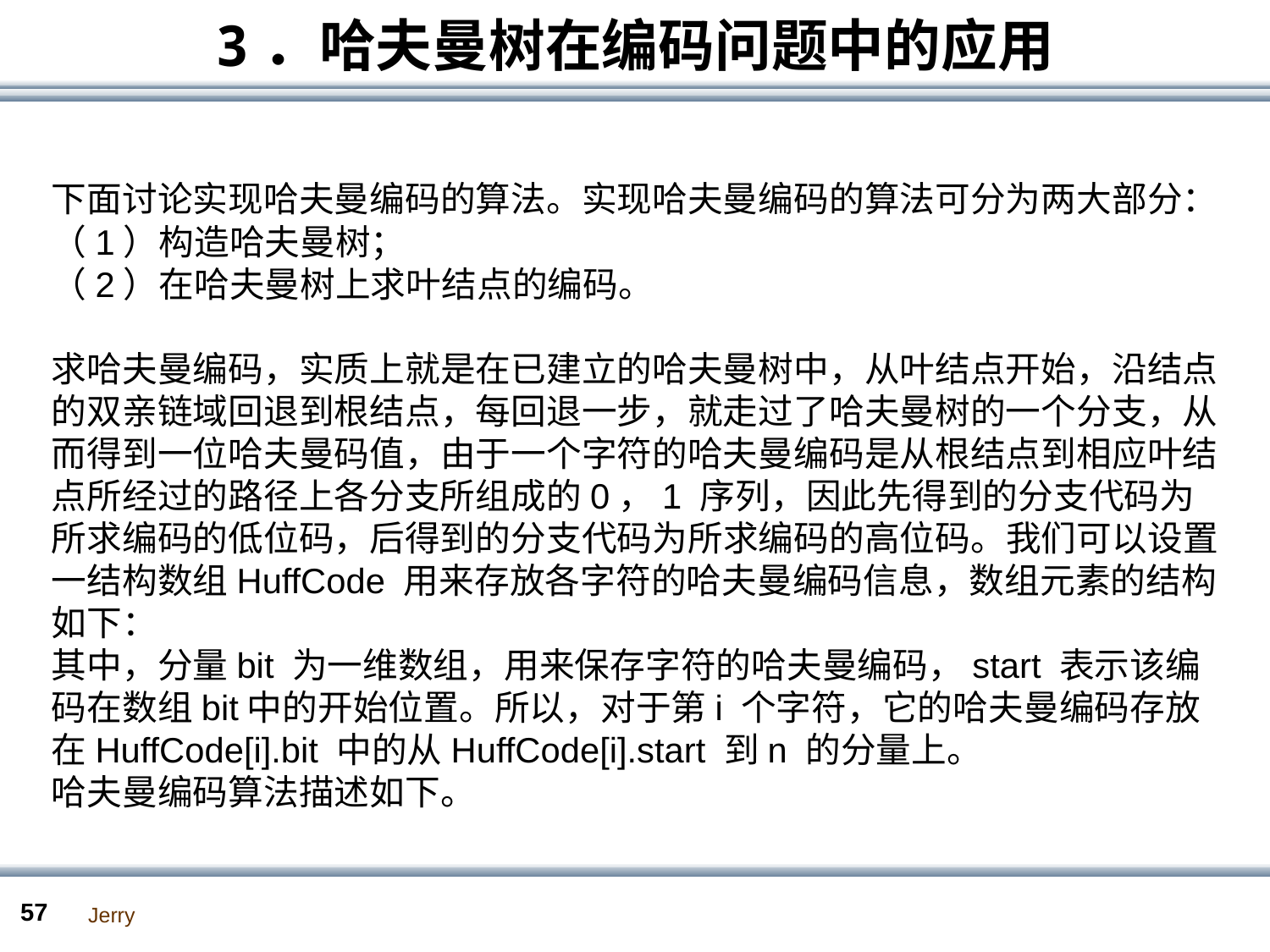

# 3．哈夫曼树在编码问题中的应用
下面讨论实现哈夫曼编码的算法。实现哈夫曼编码的算法可分为两大部分：
（1）构造哈夫曼树；
（2）在哈夫曼树上求叶结点的编码。
求哈夫曼编码，实质上就是在已建立的哈夫曼树中，从叶结点开始，沿结点的双亲链域回退到根结点，每回退一步，就走过了哈夫曼树的一个分支，从而得到一位哈夫曼码值，由于一个字符的哈夫曼编码是从根结点到相应叶结点所经过的路径上各分支所组成的0，1 序列，因此先得到的分支代码为所求编码的低位码，后得到的分支代码为所求编码的高位码。我们可以设置一结构数组HuffCode 用来存放各字符的哈夫曼编码信息，数组元素的结构如下：
其中，分量bit 为一维数组，用来保存字符的哈夫曼编码，start 表示该编码在数组bit中的开始位置。所以，对于第i 个字符，它的哈夫曼编码存放在HuffCode[i].bit 中的从HuffCode[i].start 到n 的分量上。
哈夫曼编码算法描述如下。